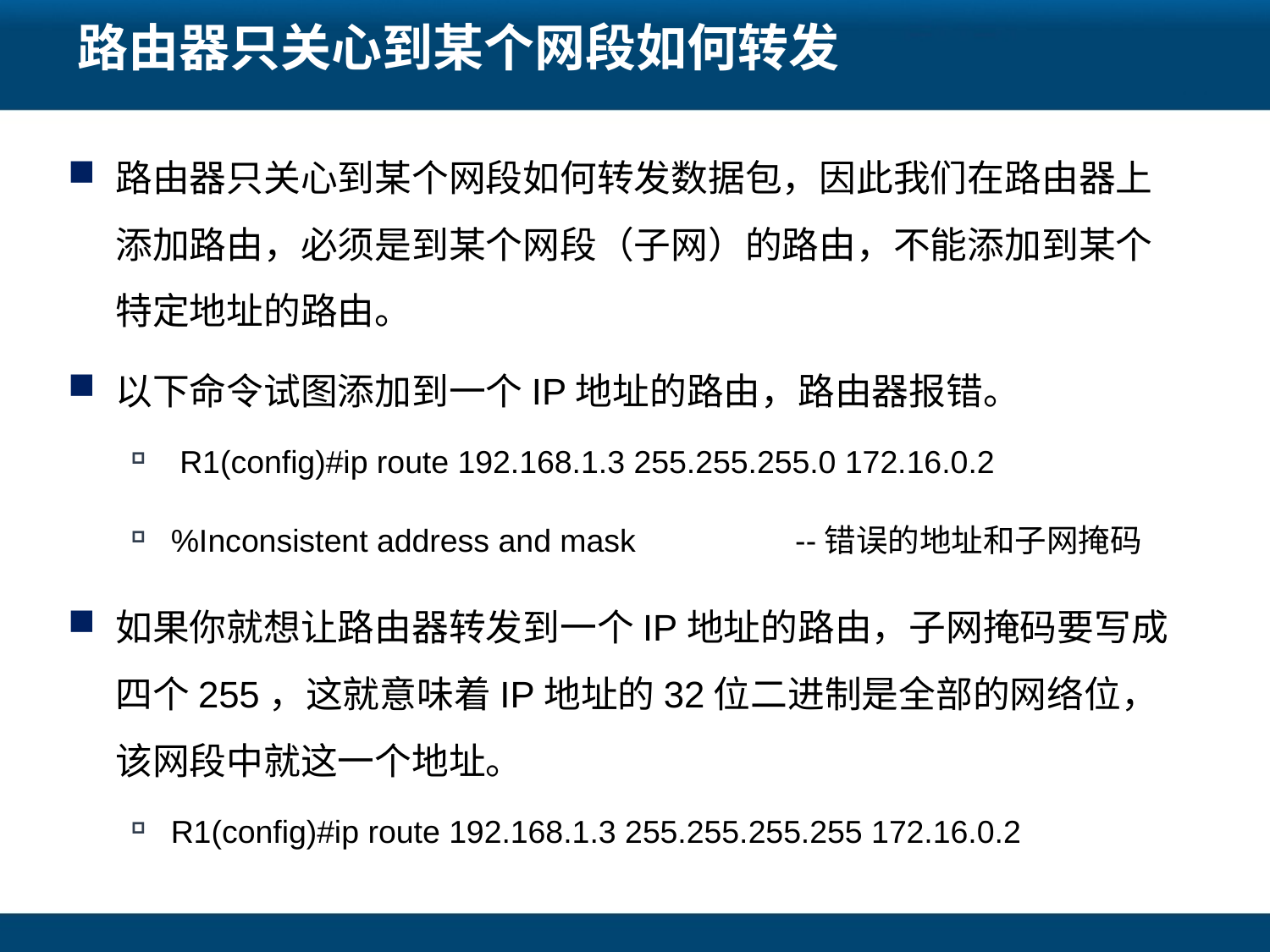

# 路由器只关心到某个网段如何转发
路由器只关心到某个网段如何转发数据包，因此我们在路由器上添加路由，必须是到某个网段（子网）的路由，不能添加到某个特定地址的路由。
以下命令试图添加到一个IP地址的路由，路由器报错。
 R1(config)#ip route 192.168.1.3 255.255.255.0 172.16.0.2
%Inconsistent address and mask                  --错误的地址和子网掩码
如果你就想让路由器转发到一个IP地址的路由，子网掩码要写成四个255，这就意味着IP地址的32位二进制是全部的网络位，该网段中就这一个地址。
R1(config)#ip route 192.168.1.3 255.255.255.255 172.16.0.2